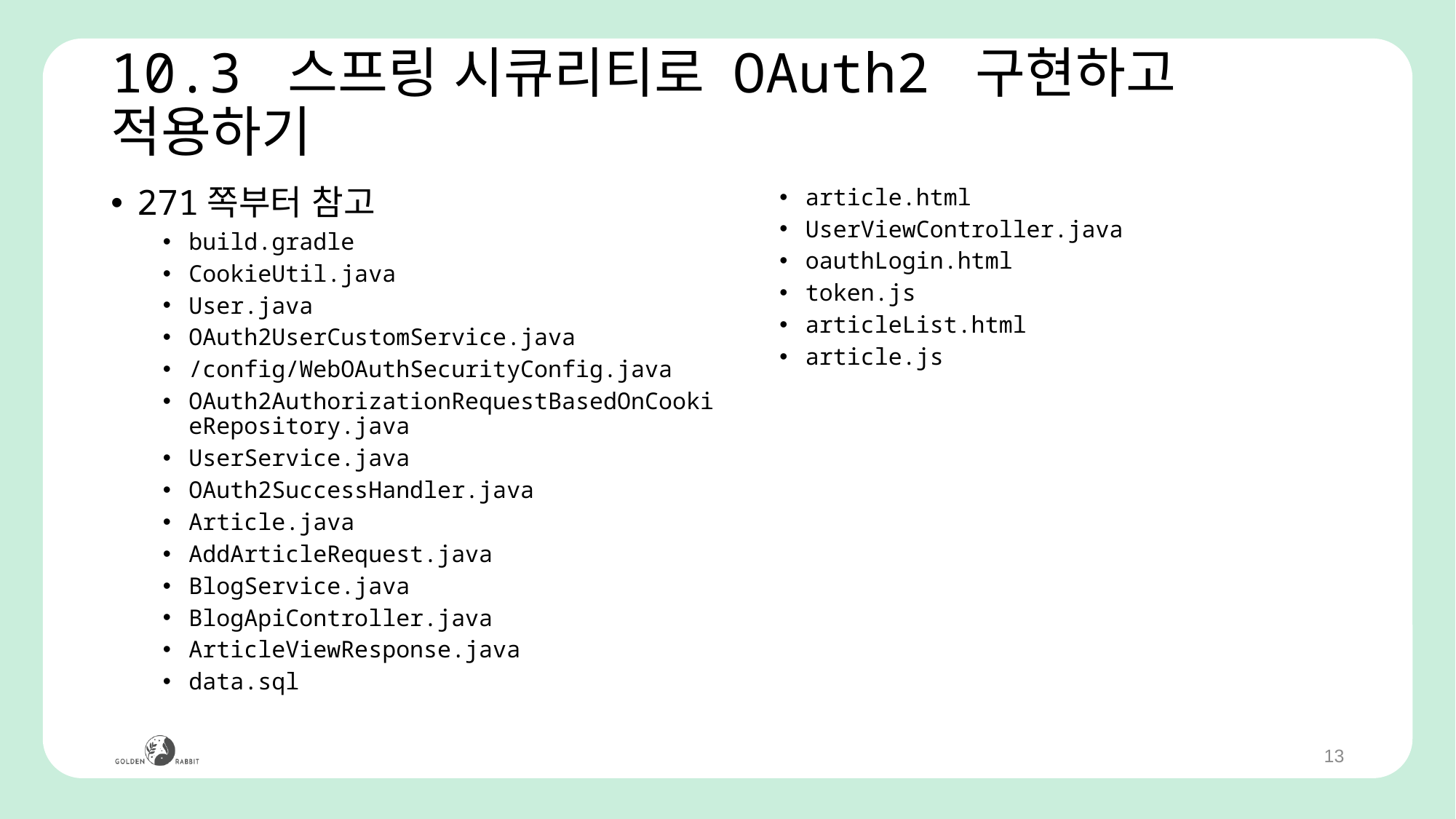

# 10.3 스프링 시큐리티로 OAuth2 구현하고 적용하기
271쪽부터 참고
build.gradle
CookieUtil.java
User.java
OAuth2UserCustomService.java
/config/WebOAuthSecurityConfig.java
OAuth2AuthorizationRequestBasedOnCookieRepository.java
UserService.java
OAuth2SuccessHandler.java
Article.java
AddArticleRequest.java
BlogService.java
BlogApiController.java
ArticleViewResponse.java
data.sql
article.html
UserViewController.java
oauthLogin.html
token.js
articleList.html
article.js

13